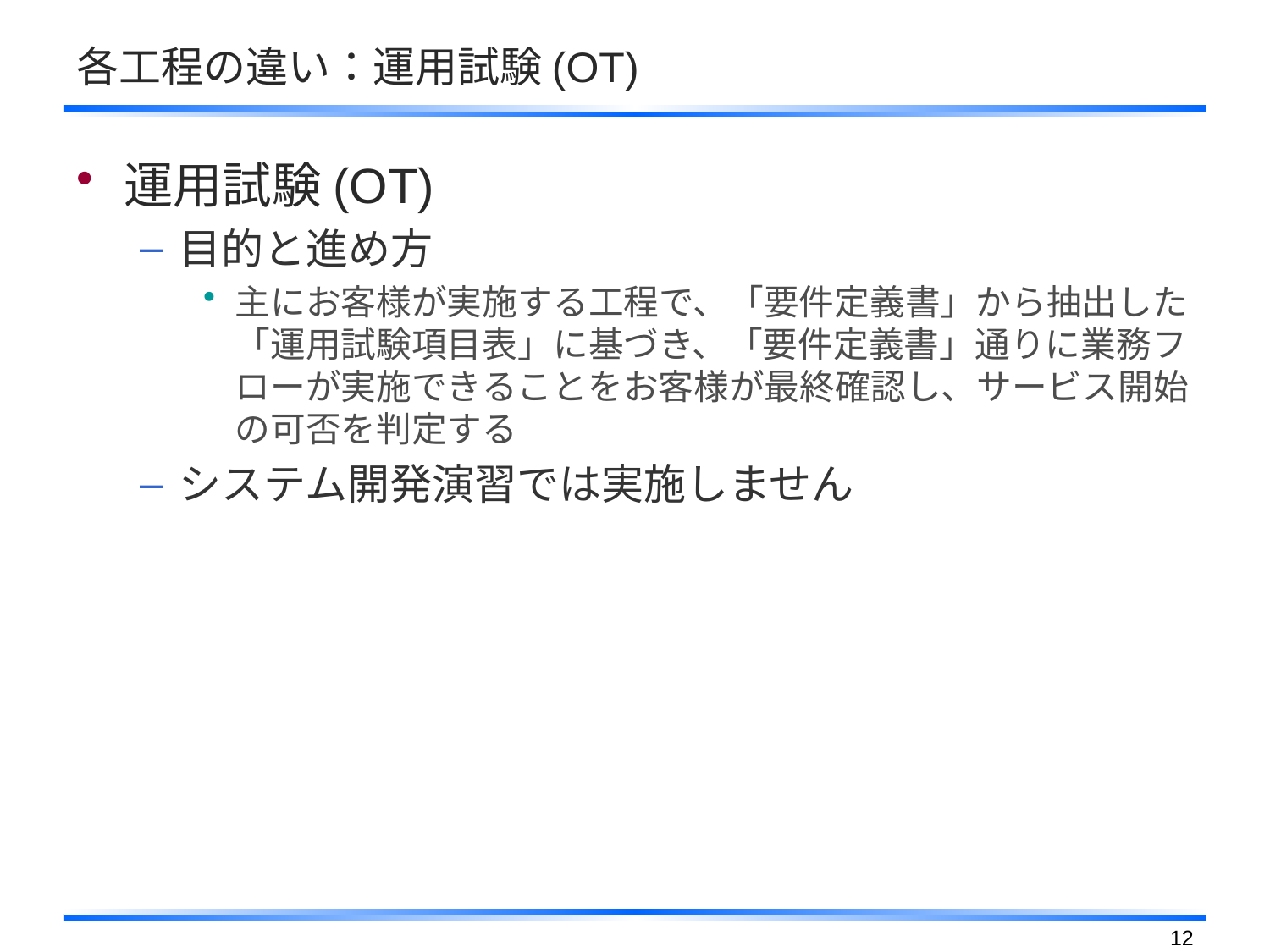

# 各工程の違い：運用試験(OT)
運用試験(OT)
目的と進め方
主にお客様が実施する工程で、「要件定義書」から抽出した「運用試験項目表」に基づき、「要件定義書」通りに業務フローが実施できることをお客様が最終確認し、サービス開始の可否を判定する
システム開発演習では実施しません
12